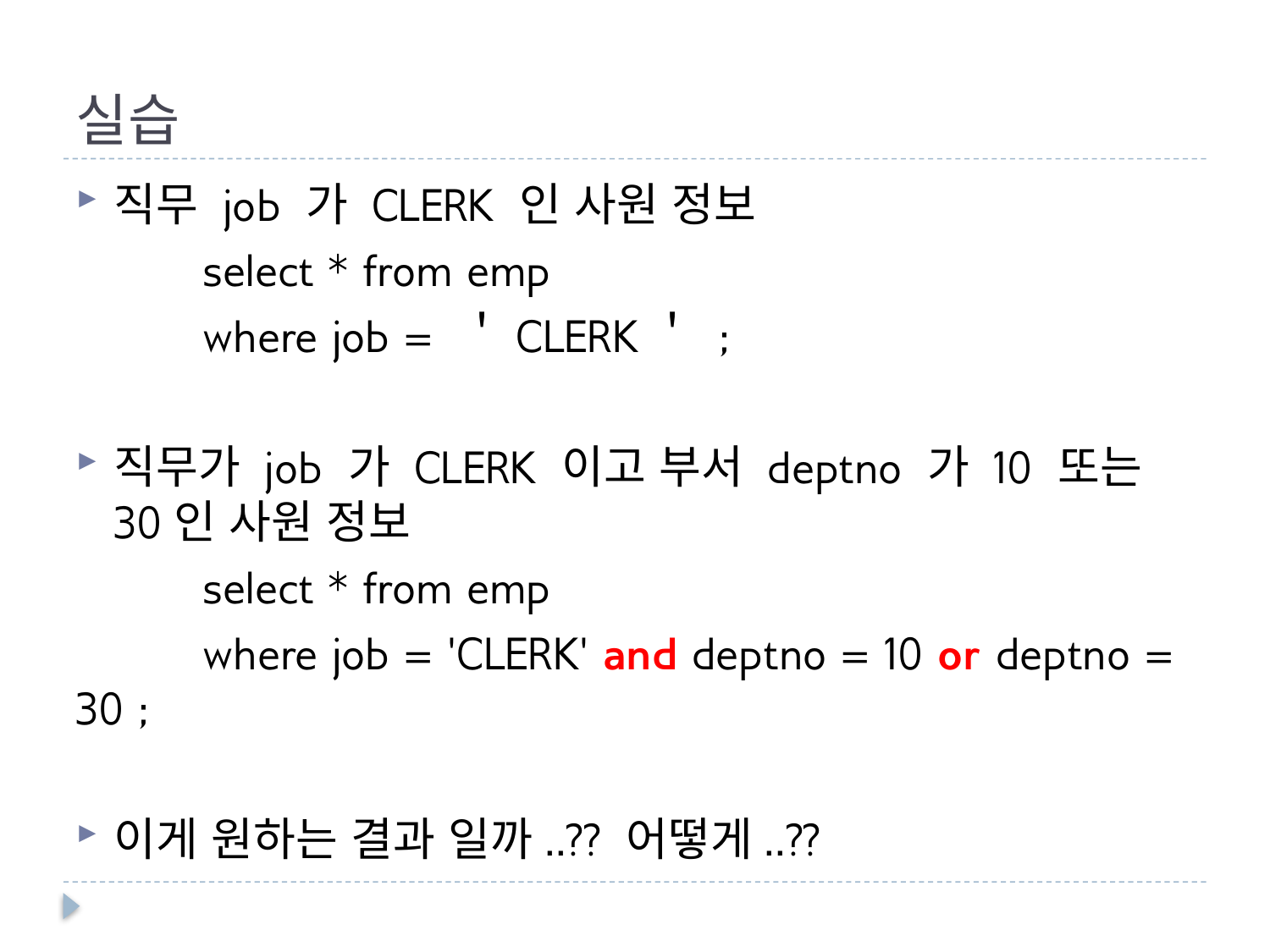

# 실습
직무 job 가 CLERK 인 사원 정보
	select * from emp
	where job = ＇CLERK＇ ;

직무가 job 가 CLERK 이고 부서 deptno 가 10 또는 30인 사원 정보
	select * from emp
	where job = 'CLERK' and deptno = 10 or deptno = 30 ;

이게 원하는 결과 일까..?? 어떻게..??